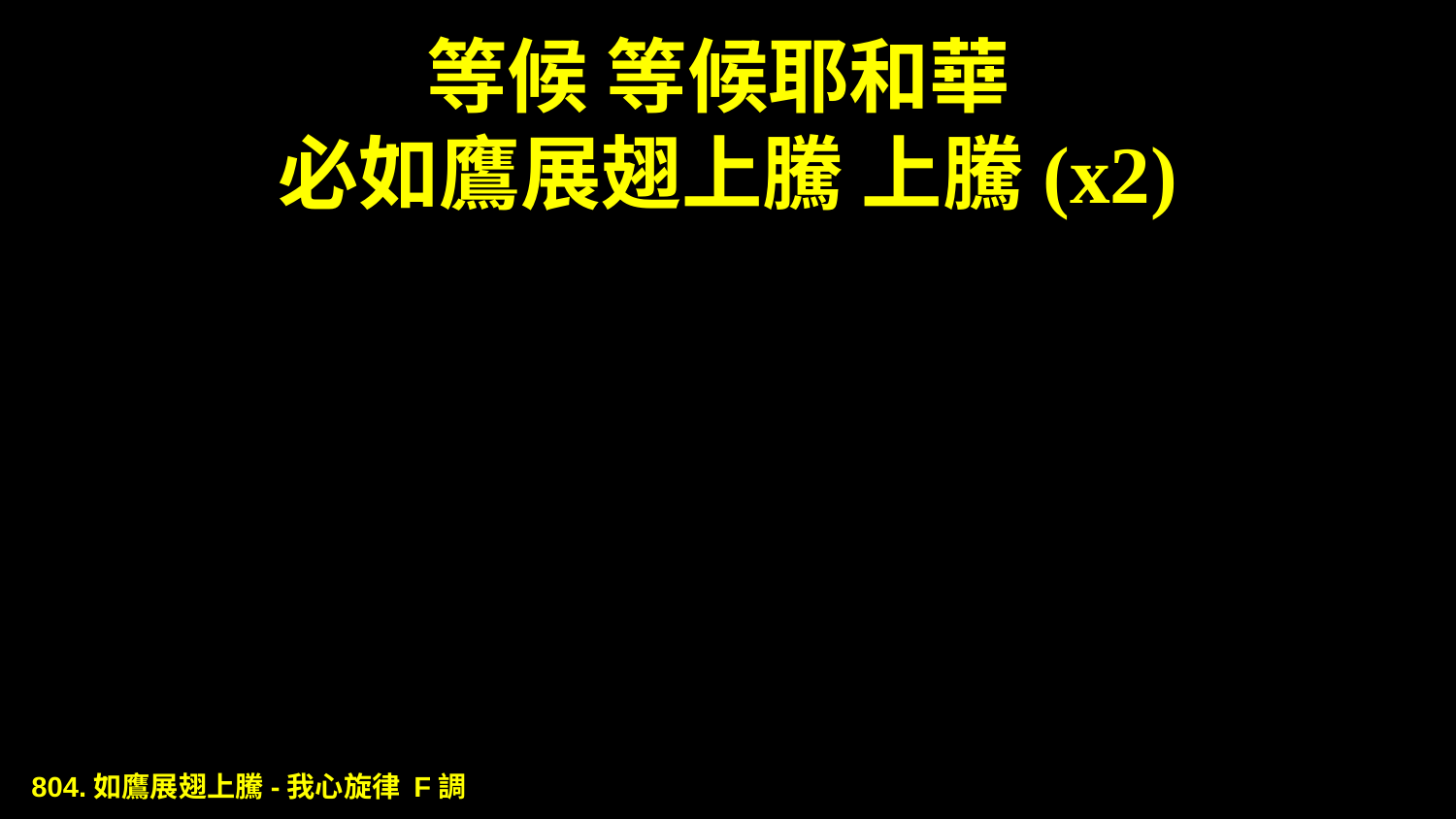

# 等候 等候耶和華 必如鷹展翅上騰 上騰(x2)
804.如鷹展翅上騰-我心旋律 F調